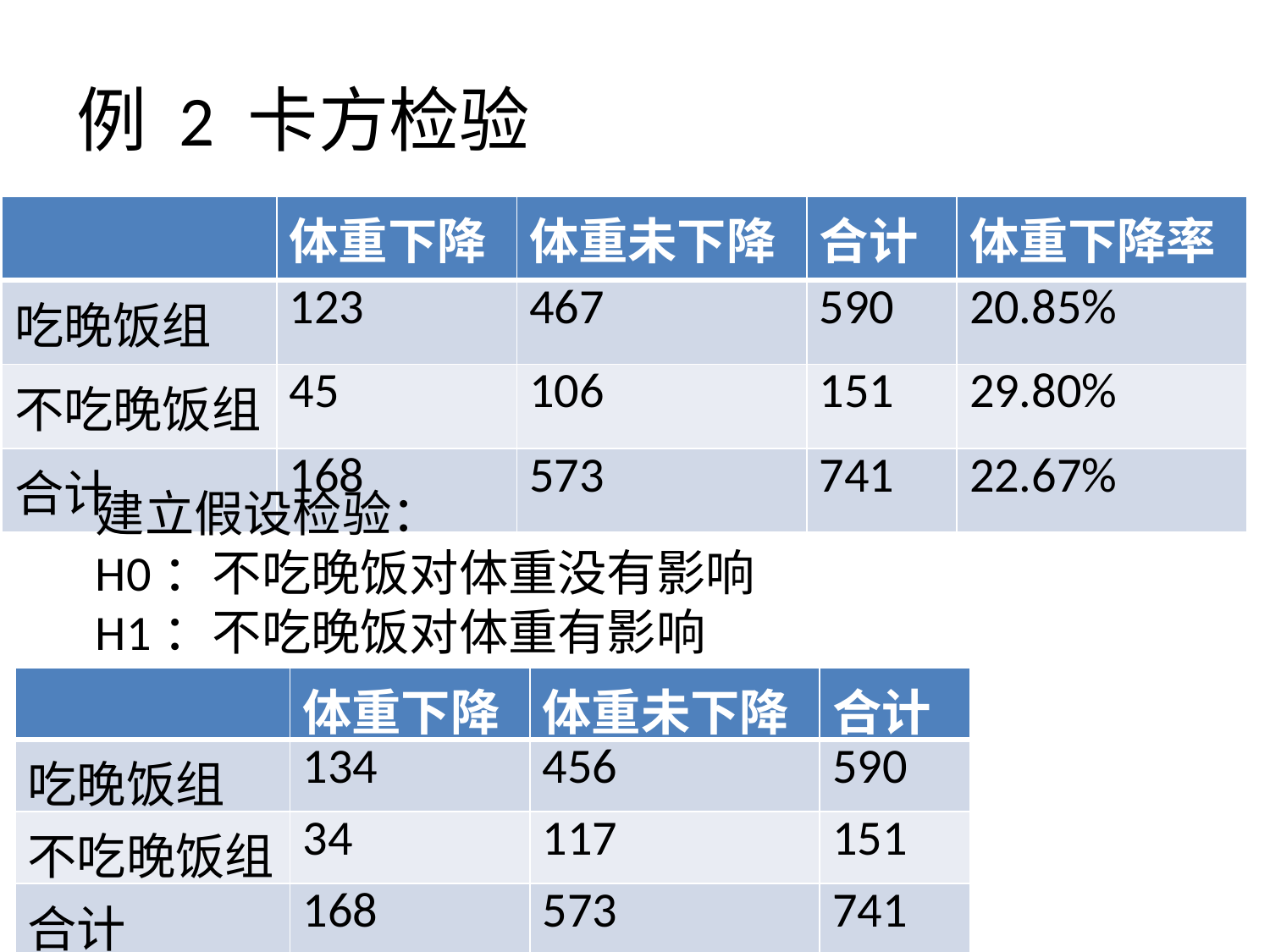

# 例 2 卡方检验
|  | 体重下降 | 体重未下降 | 合计 | 体重下降率 |
| --- | --- | --- | --- | --- |
| 吃晚饭组 | 123 | 467 | 590 | 20.85% |
| 不吃晚饭组 | 45 | 106 | 151 | 29.80% |
| 合计 | 168 | 573 | 741 | 22.67% |
建立假设检验：
H0：不吃晚饭对体重没有影响
H1：不吃晚饭对体重有影响
|  | 体重下降 | 体重未下降 | 合计 |
| --- | --- | --- | --- |
| 吃晚饭组 | 134 | 456 | 590 |
| 不吃晚饭组 | 34 | 117 | 151 |
| 合计 | 168 | 573 | 741 |